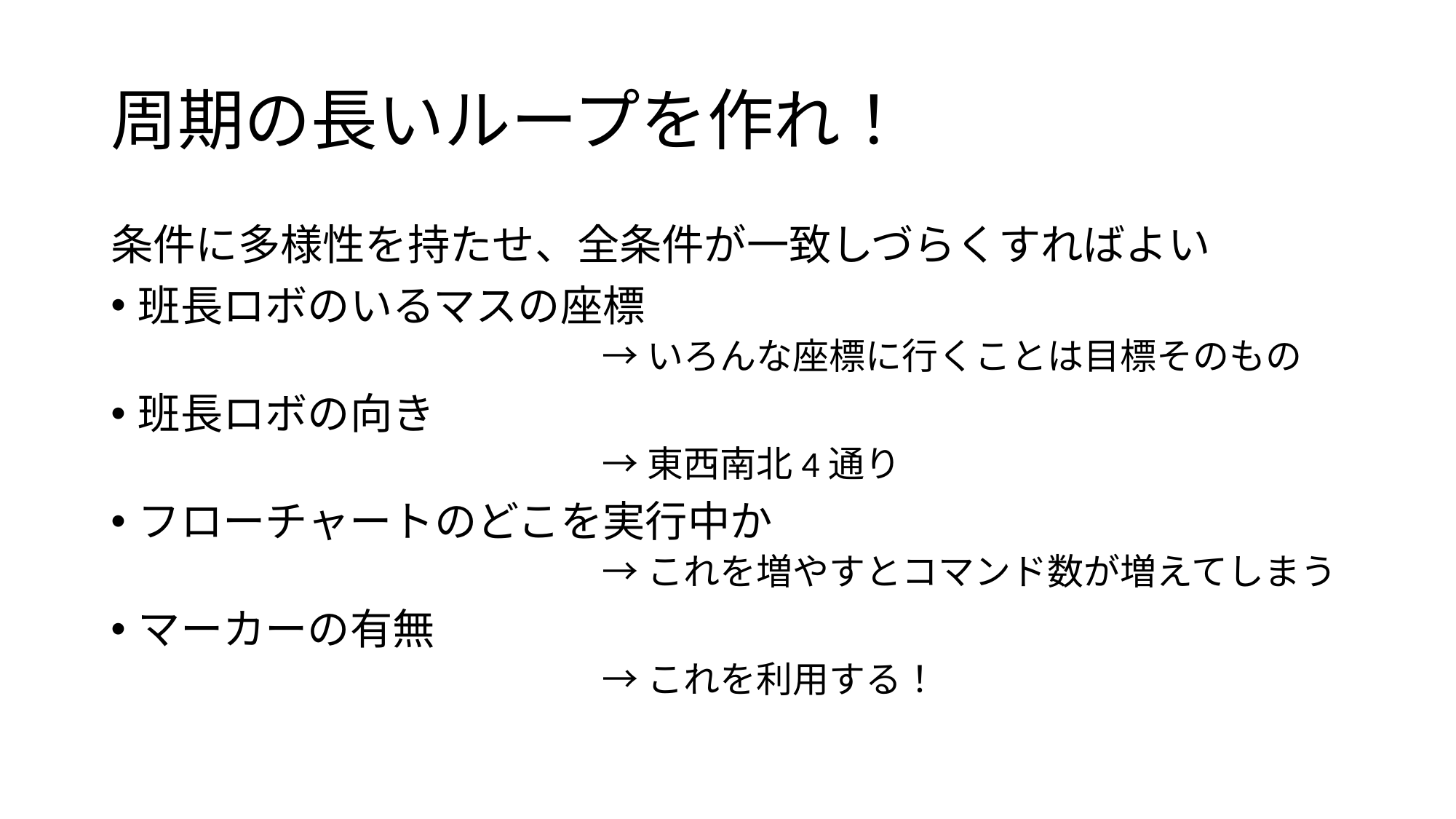

# 周期の長いループを作れ！
条件に多様性を持たせ、全条件が一致しづらくすればよい
班長ロボのいるマスの座標
				→いろんな座標に行くことは目標そのもの
班長ロボの向き
				→東西南北4通り
フローチャートのどこを実行中か
				→これを増やすとコマンド数が増えてしまう
マーカーの有無
				→これを利用する！